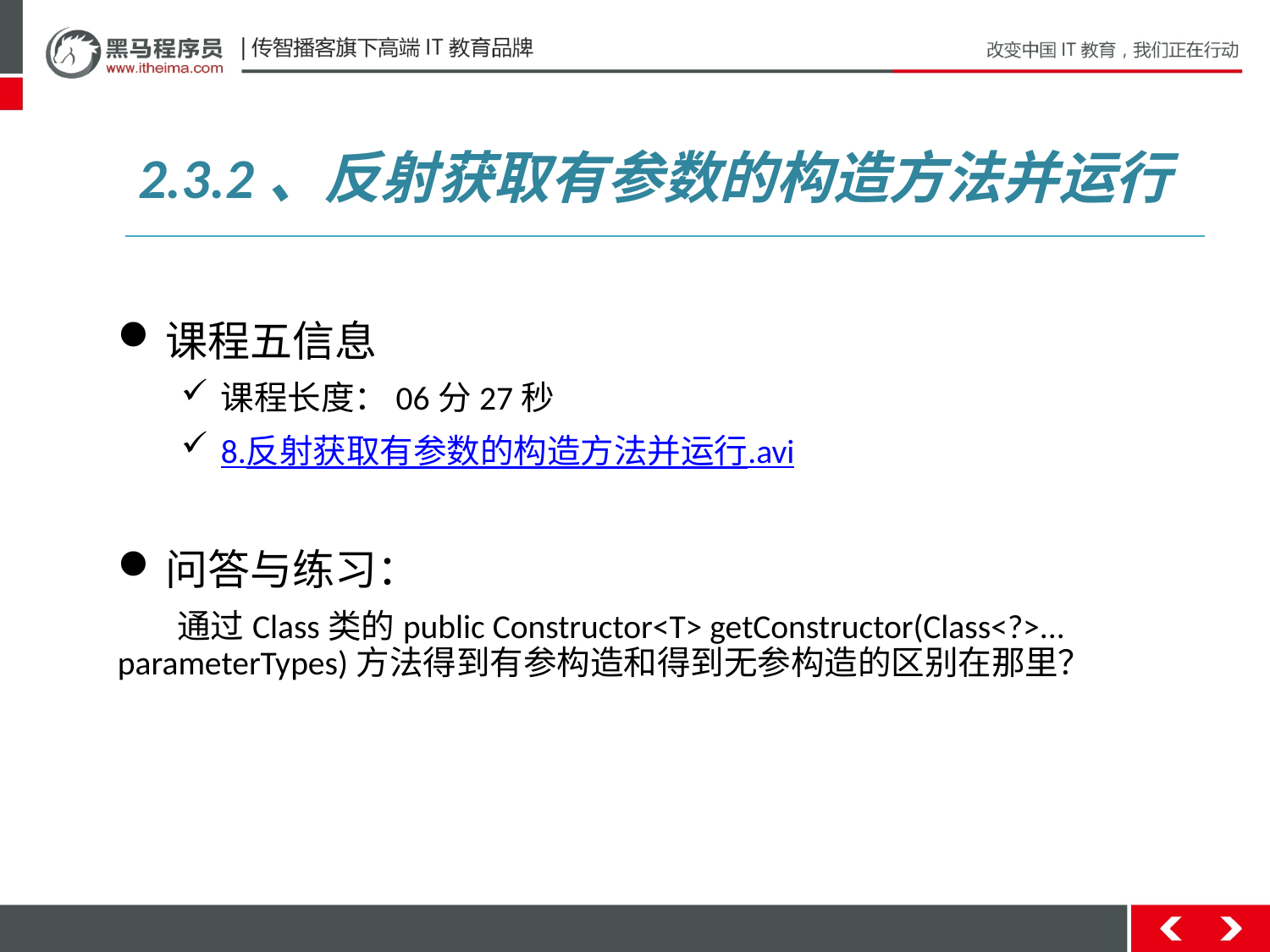

2.3.2、反射获取有参数的构造方法并运行

课程五信息
课程长度：06分27秒
8.反射获取有参数的构造方法并运行.avi

问答与练习：
       通过Class类的public Constructor<T> getConstructor(Class<?>... parameterTypes)方法得到有参构造和得到无参构造的区别在那里？